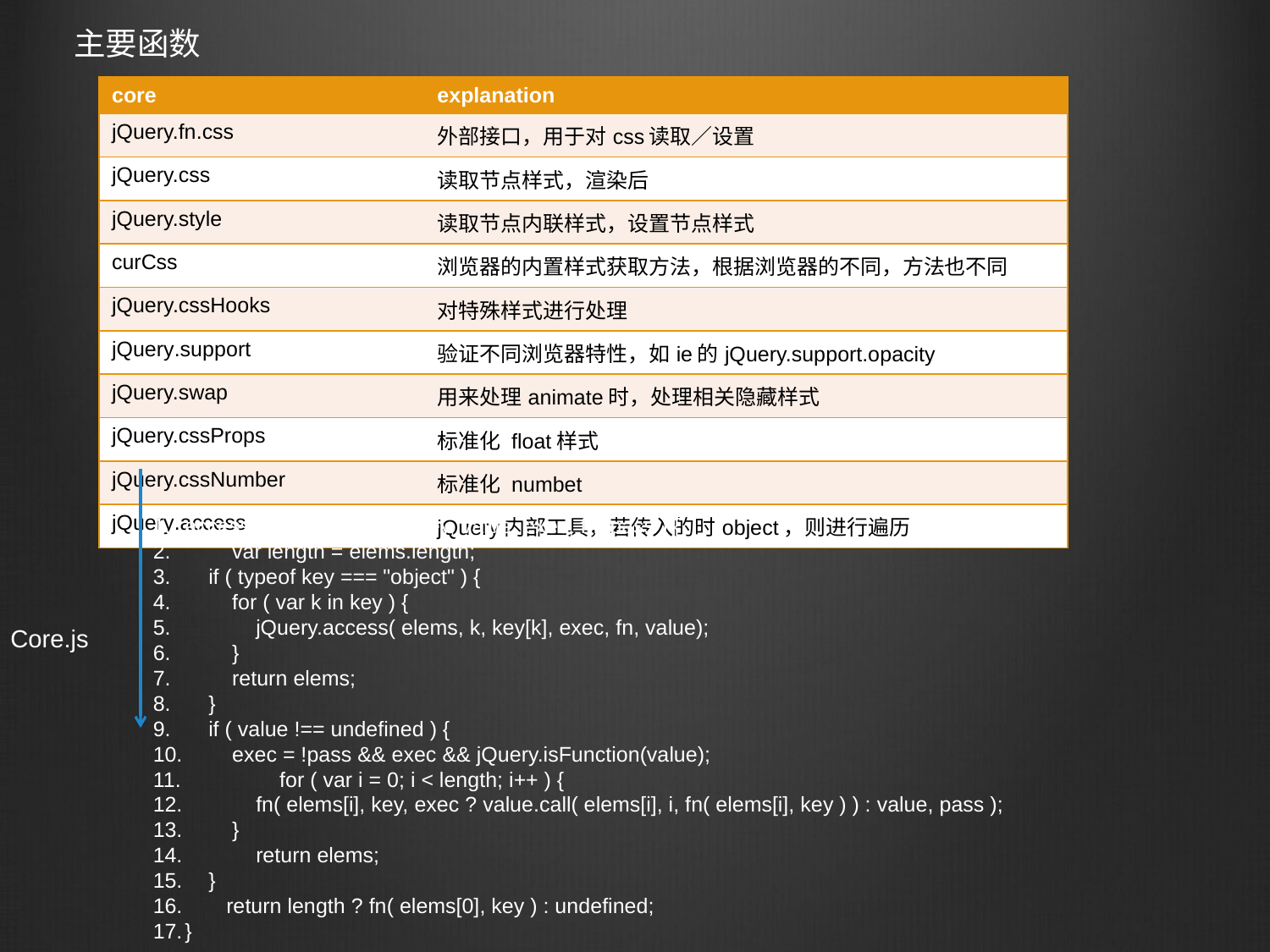

主要函数
| core | explanation |
| --- | --- |
| jQuery.fn.css | 外部接口，用于对css读取／设置 |
| jQuery.css | 读取节点样式，渲染后 |
| jQuery.style | 读取节点内联样式，设置节点样式 |
| curCss | 浏览器的内置样式获取方法，根据浏览器的不同，方法也不同 |
| jQuery.cssHooks | 对特殊样式进行处理 |
| jQuery.support | 验证不同浏览器特性，如ie的jQuery.support.opacity |
| jQuery.swap | 用来处理animate时，处理相关隐藏样式 |
| jQuery.cssProps | 标准化 float样式 |
| jQuery.cssNumber | 标准化 numbet |
| jQuery.access | jQuery内部工具，若传入的时object，则进行遍历 |
access: function( elems, key, value, exec, fn, pass ) {
        var length = elems.length;
    if ( typeof key === "object" ) {
        for ( var k in key ) {
            jQuery.access( elems, k, key[k], exec, fn, value);
        }
        return elems;
    }
    if ( value !== undefined ) {
        exec = !pass && exec && jQuery.isFunction(value);
                for ( var i = 0; i < length; i++ ) {
            fn( elems[i], key, exec ? value.call( elems[i], i, fn( elems[i], key ) ) : value, pass );
        }
            return elems;
    }
       return length ? fn( elems[0], key ) : undefined;
}
Core.js